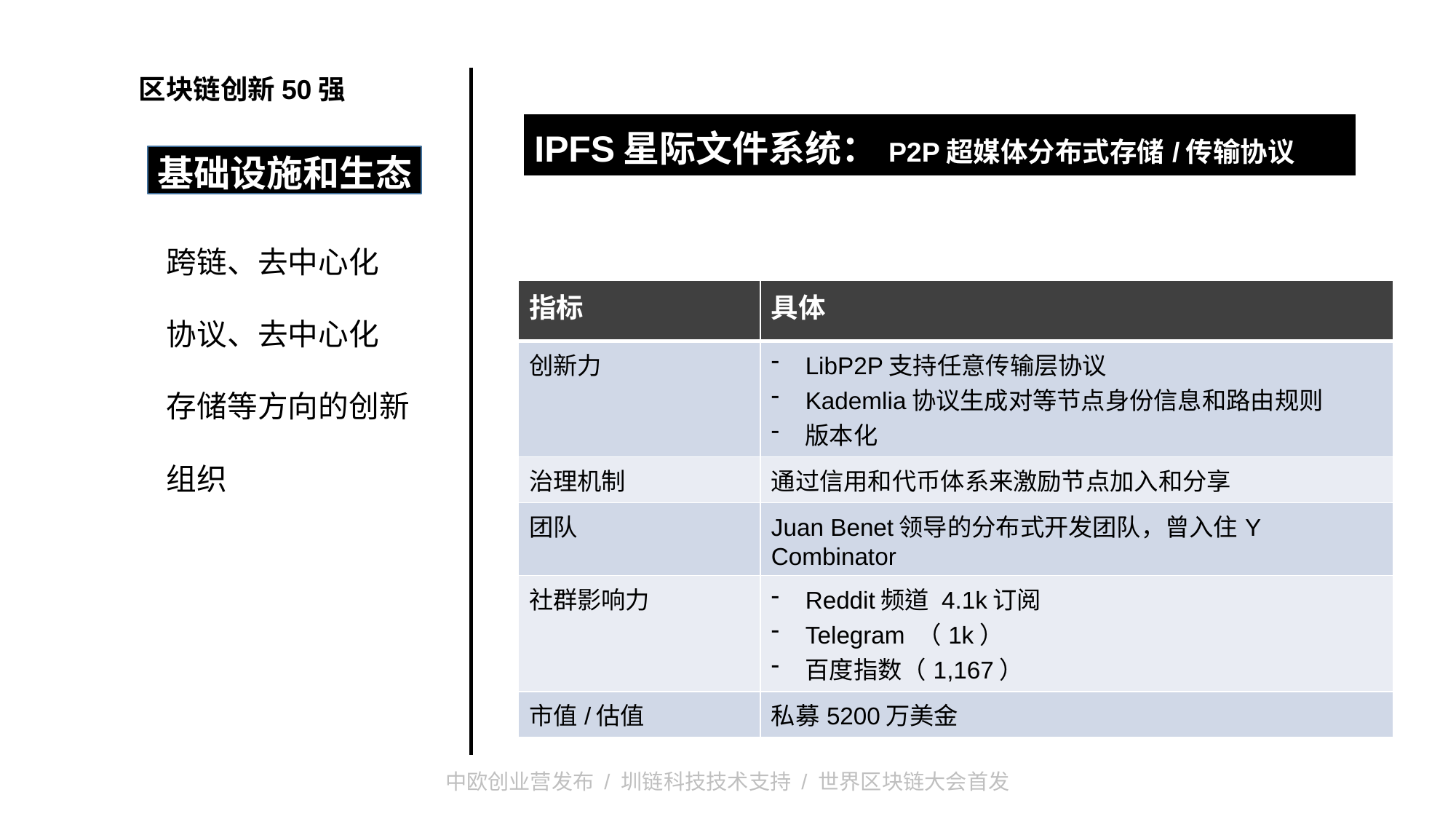

区块链创新50强
| IPFS星际文件系统：P2P超媒体分布式存储/传输协议 |
| --- |
|  |
基础设施和生态
基础设施
跨链、去中心化
协议、去中心化
存储等方向的创新
组织
| 指标 | 具体 |
| --- | --- |
| 创新力 | LibP2P支持任意传输层协议 Kademlia协议生成对等节点身份信息和路由规则 版本化 |
| 治理机制 | 通过信用和代币体系来激励节点加入和分享 |
| 团队 | Juan Benet领导的分布式开发团队，曾入住Y Combinator |
| 社群影响力 | Reddit频道 4.1k订阅 Telegram （1k） 百度指数（1,167） |
| 市值/估值 | 私募5200万美金 |
22
中欧创业营发布 / 圳链科技技术支持 / 世界区块链大会首发